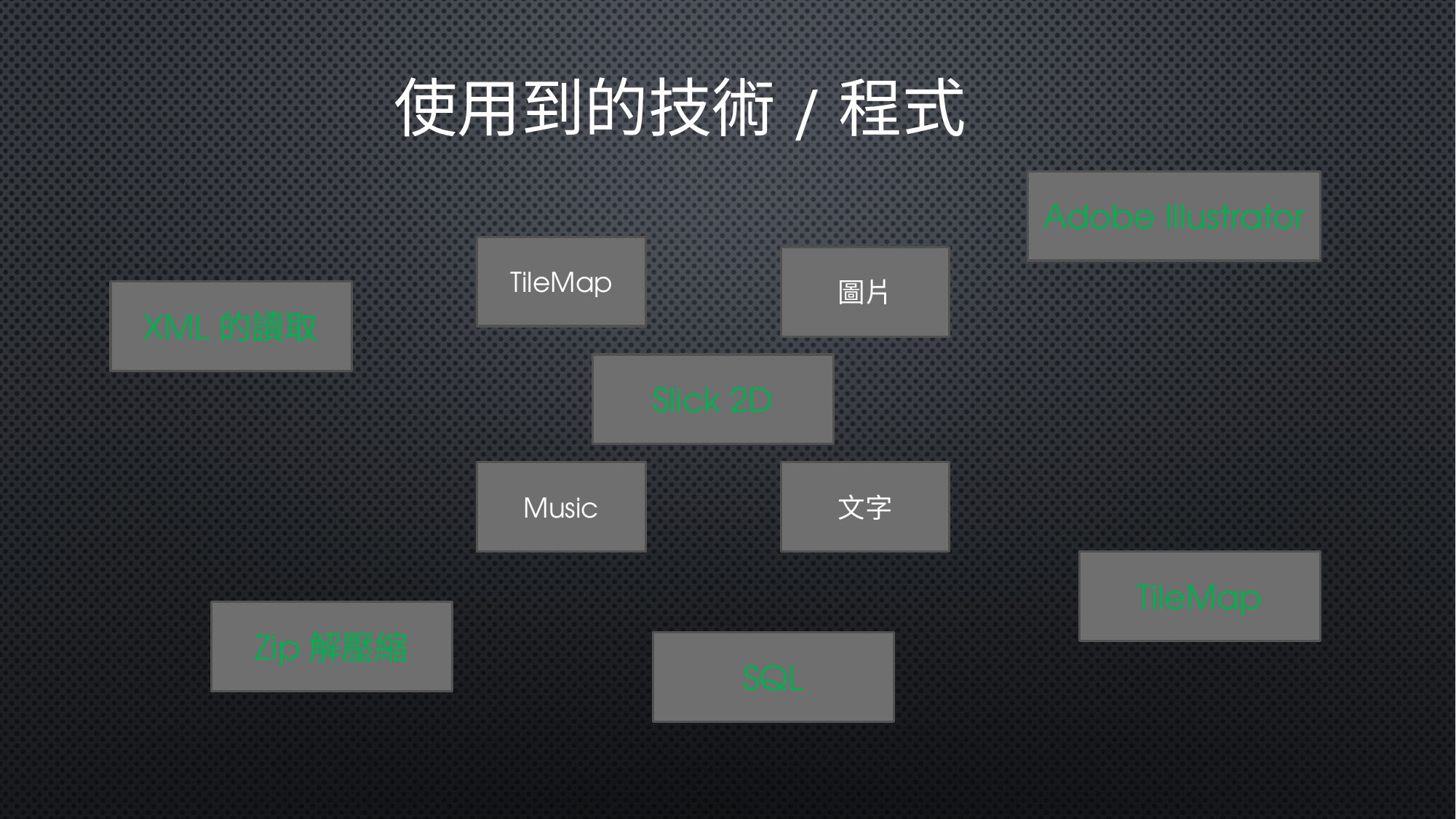

使用到的技術/程式
Adobe Illustrator
TileMap
圖片
XML的讀取
Slick 2D
Music
文字
TileMap
Zip解壓縮
SQL